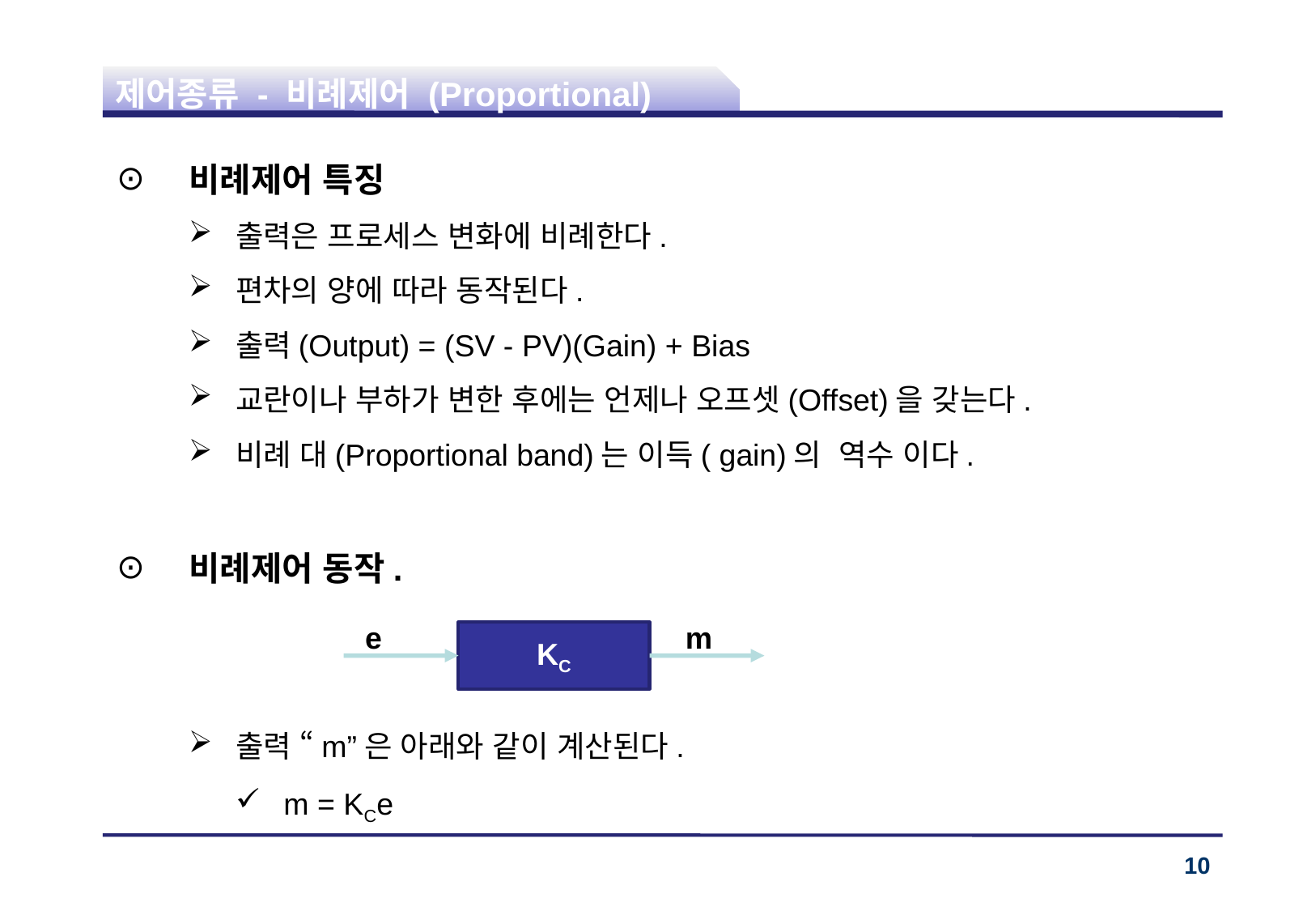

# 제어종류 - 비례제어 (Proportional)
비례제어 특징
출력은 프로세스 변화에 비례한다.
편차의 양에 따라 동작된다.
출력(Output) = (SV - PV)(Gain) + Bias
교란이나 부하가 변한 후에는 언제나 오프셋(Offset)을 갖는다.
비례 대(Proportional band)는 이득( gain)의  역수 이다.

비례제어 동작.

출력 “m”은 아래와 같이 계산된다.
m = KCe

e
m
KC